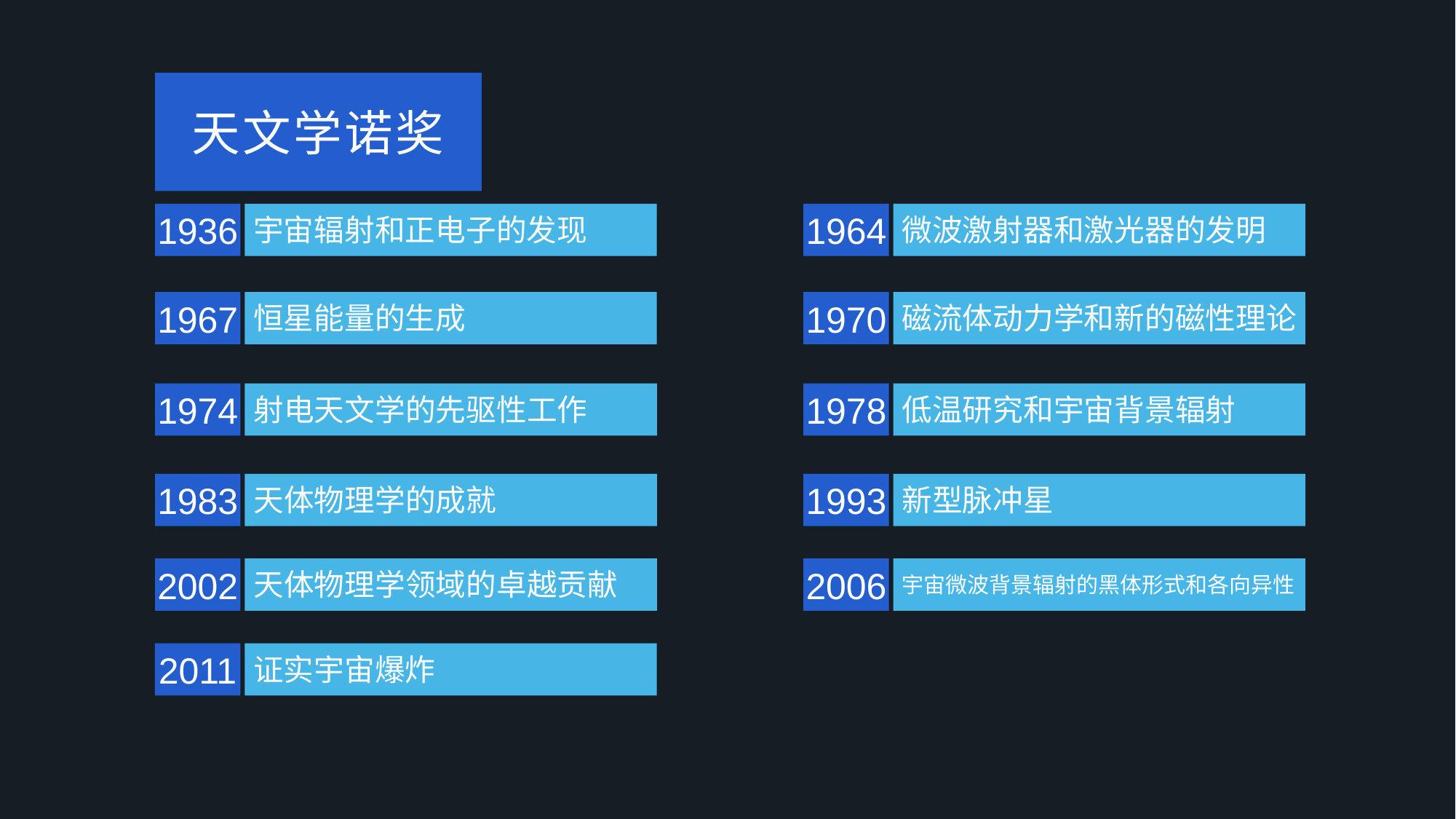

天文学诺奖
1964
微波激射器和激光器的发明
1936
宇宙辐射和正电子的发现
1970
磁流体动力学和新的磁性理论
1967
恒星能量的生成
1974
射电天文学的先驱性工作
1978
低温研究和宇宙背景辐射
1983
天体物理学的成就
1993
新型脉冲星
2006
宇宙微波背景辐射的黑体形式和各向异性
2002
天体物理学领域的卓越贡献
2011
证实宇宙爆炸